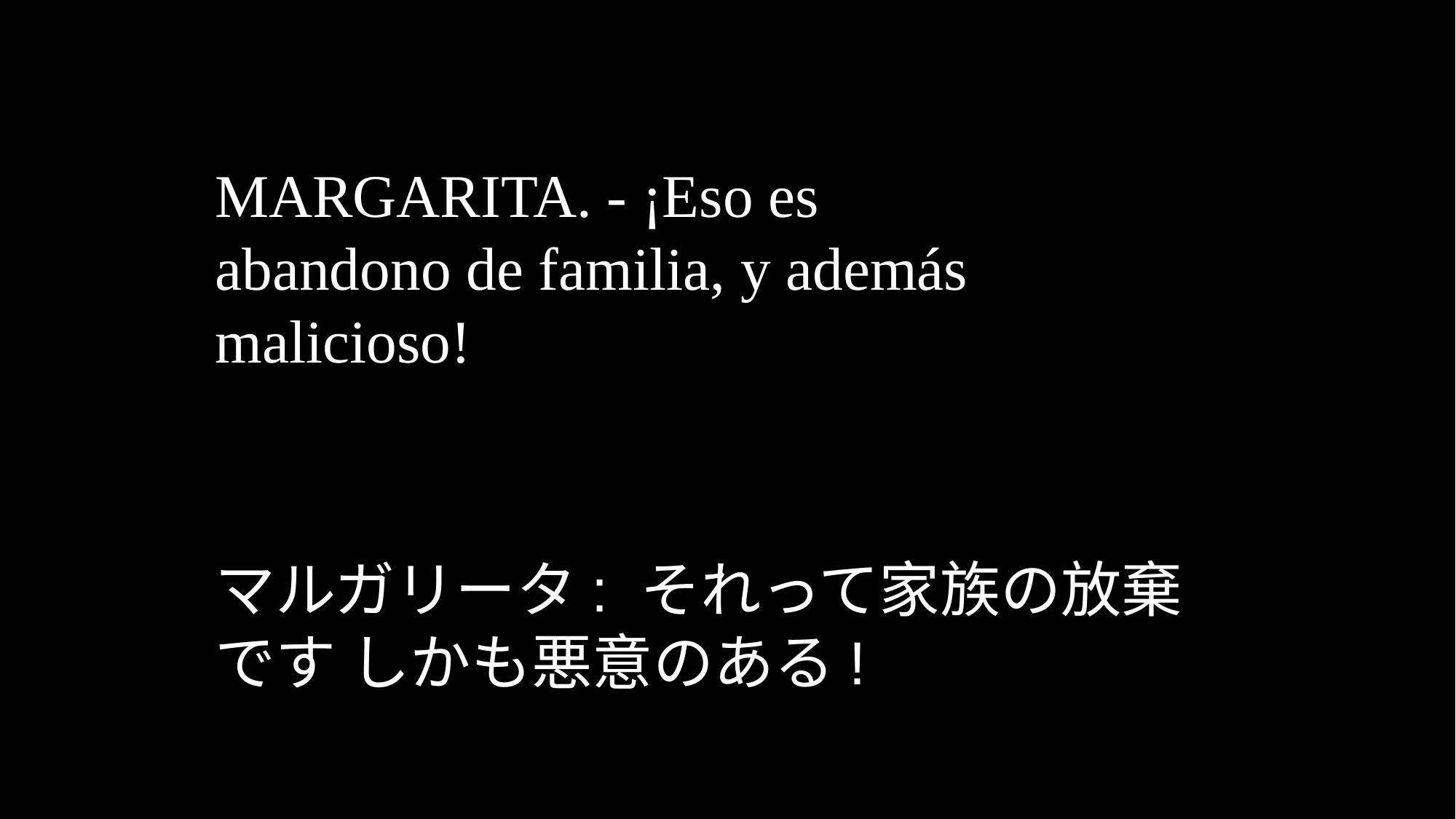

MARGARITA. - ¡Eso es abandono de familia, y además malicioso!

マルガリータ: それって家族の放棄です しかも悪意のある!